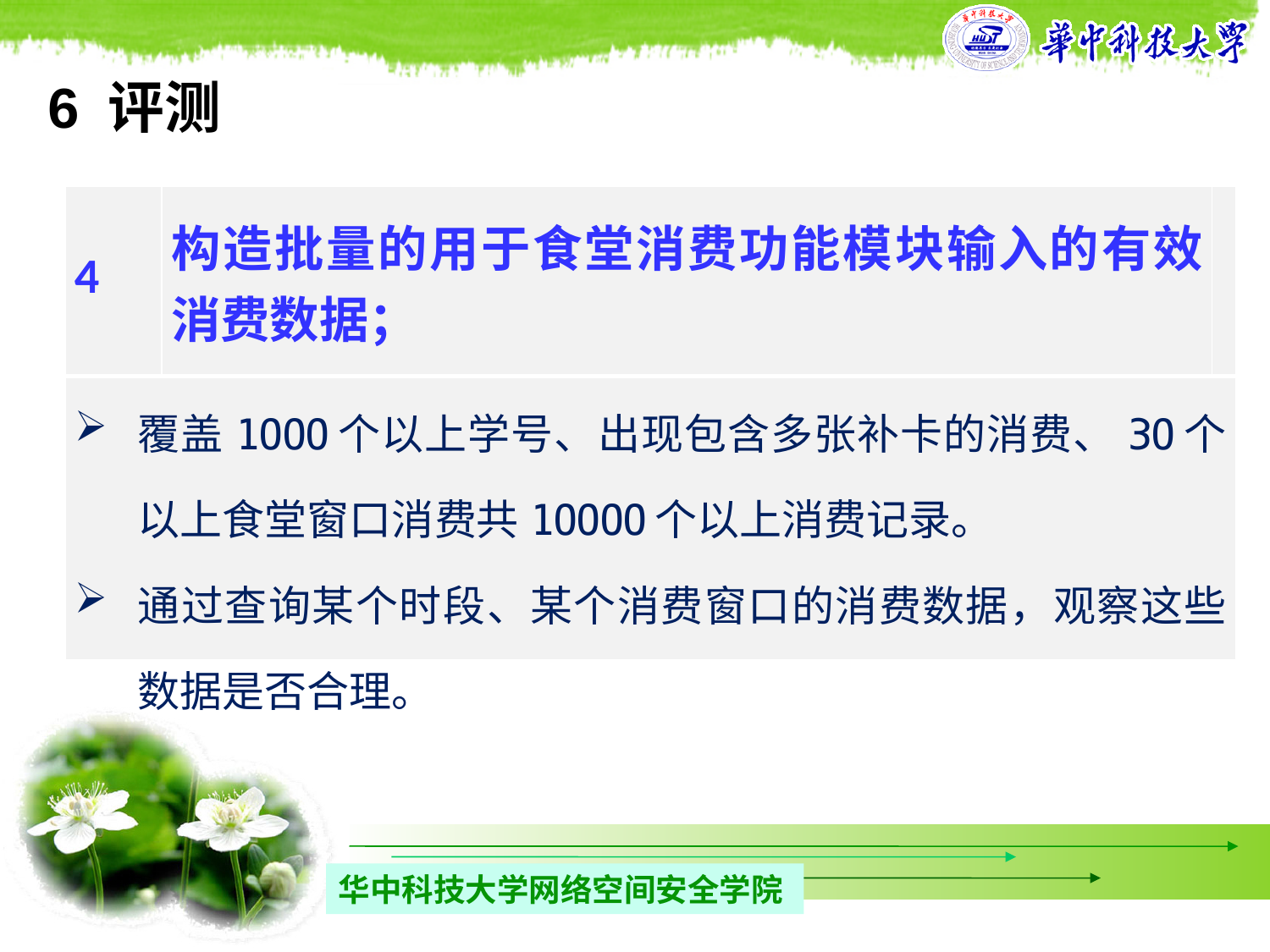

6 评测
| 4 | 构造批量的用于食堂消费功能模块输入的有效消费数据； |  |
| --- | --- | --- |
| 覆盖1000个以上学号、出现包含多张补卡的消费、30个以上食堂窗口消费共10000个以上消费记录。 通过查询某个时段、某个消费窗口的消费数据，观察这些数据是否合理。 |  |  |
27